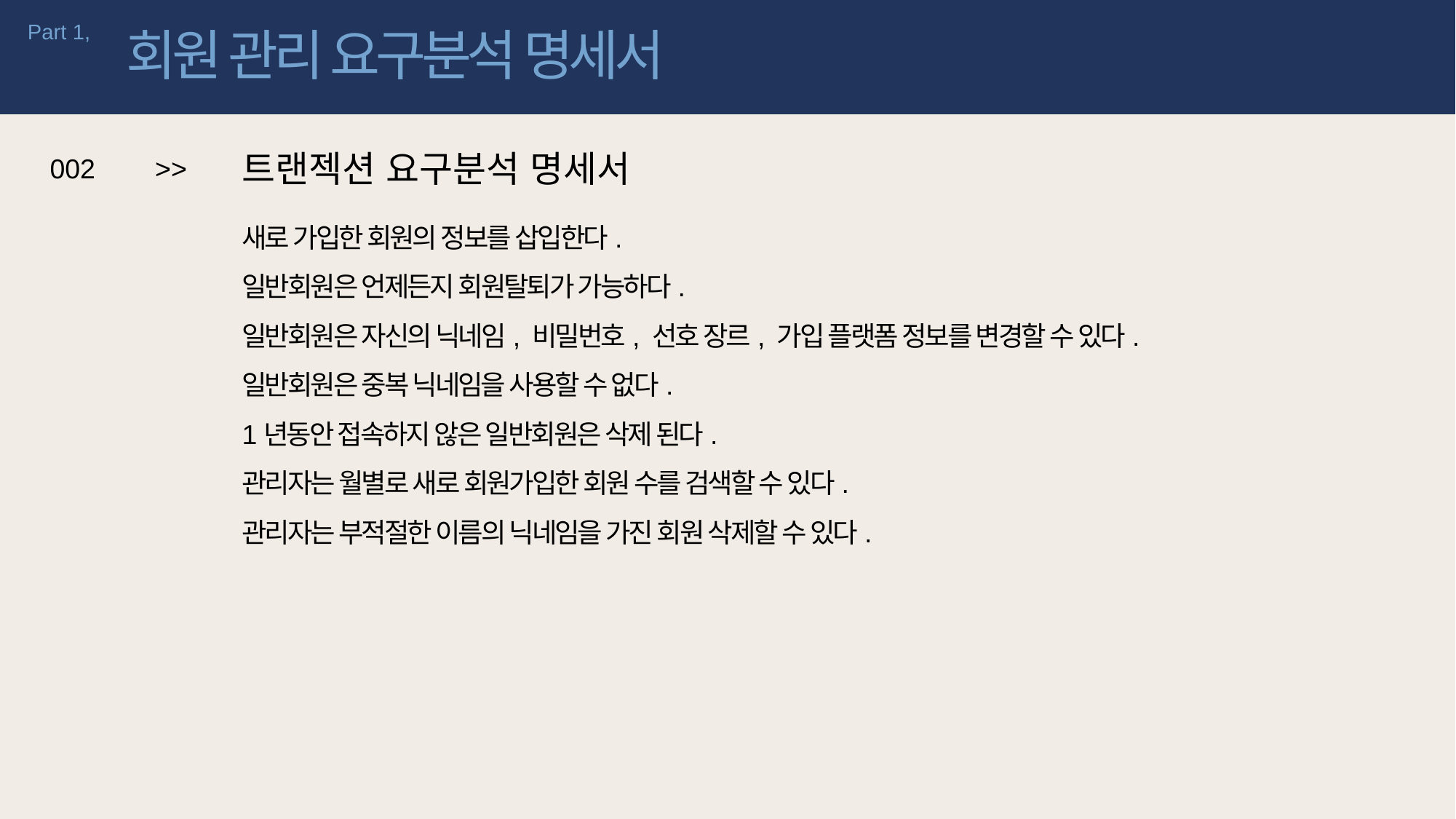

Part 1,
회원 관리 요구분석 명세서
트랜젝션 요구분석 명세서
002
>>
새로 가입한 회원의 정보를 삽입한다.
일반회원은 언제든지 회원탈퇴가 가능하다.
일반회원은 자신의 닉네임, 비밀번호, 선호 장르, 가입 플랫폼 정보를 변경할 수 있다.
일반회원은 중복 닉네임을 사용할 수 없다.
1년동안 접속하지 않은 일반회원은 삭제 된다.
관리자는 월별로 새로 회원가입한 회원 수를 검색할 수 있다.
관리자는 부적절한 이름의 닉네임을 가진 회원 삭제할 수 있다.